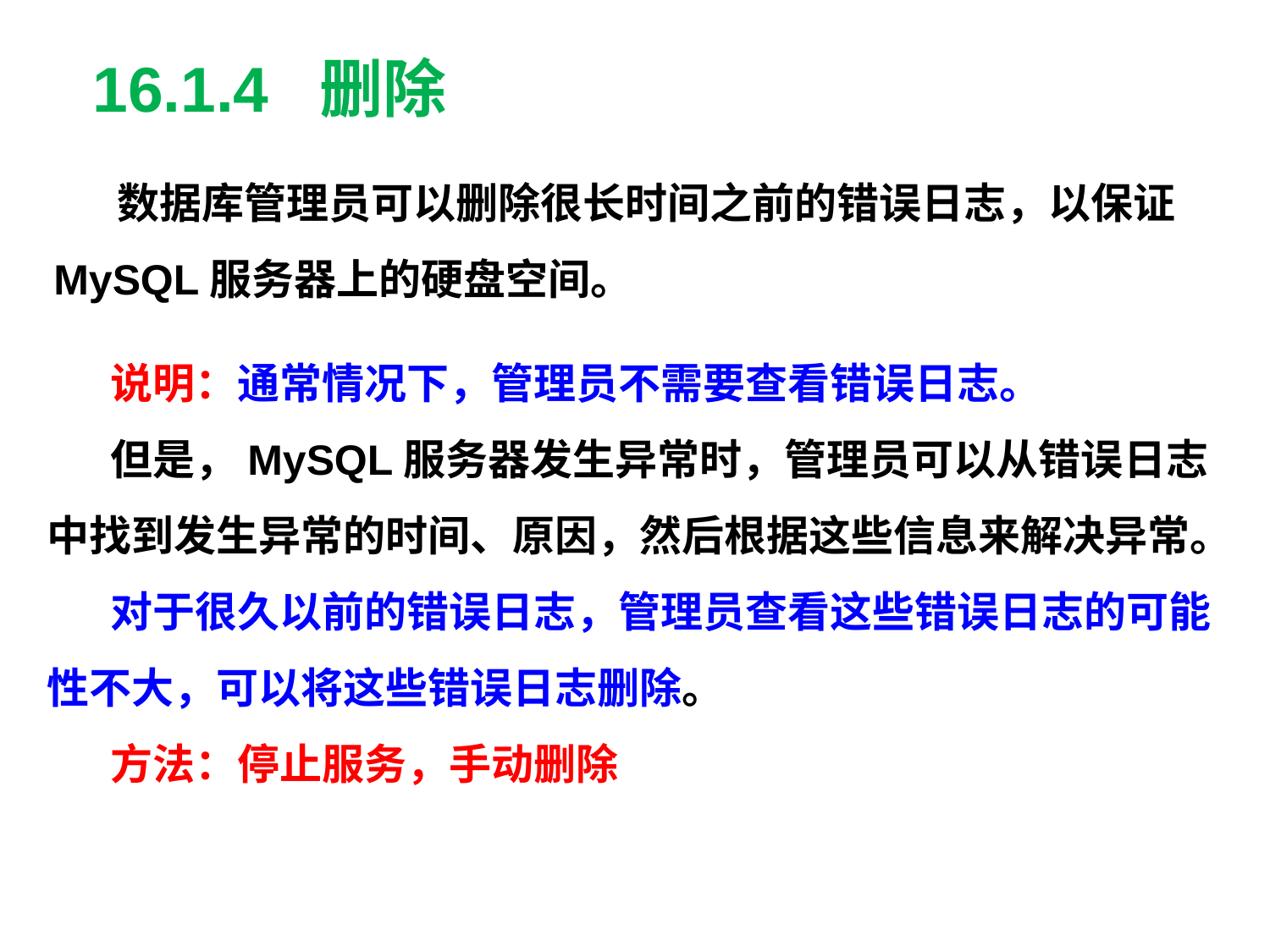

16.1.4  删除
数据库管理员可以删除很长时间之前的错误日志，以保证MySQL服务器上的硬盘空间。
说明：通常情况下，管理员不需要查看错误日志。
但是，MySQL服务器发生异常时，管理员可以从错误日志中找到发生异常的时间、原因，然后根据这些信息来解决异常。
对于很久以前的错误日志，管理员查看这些错误日志的可能性不大，可以将这些错误日志删除。
方法：停止服务，手动删除